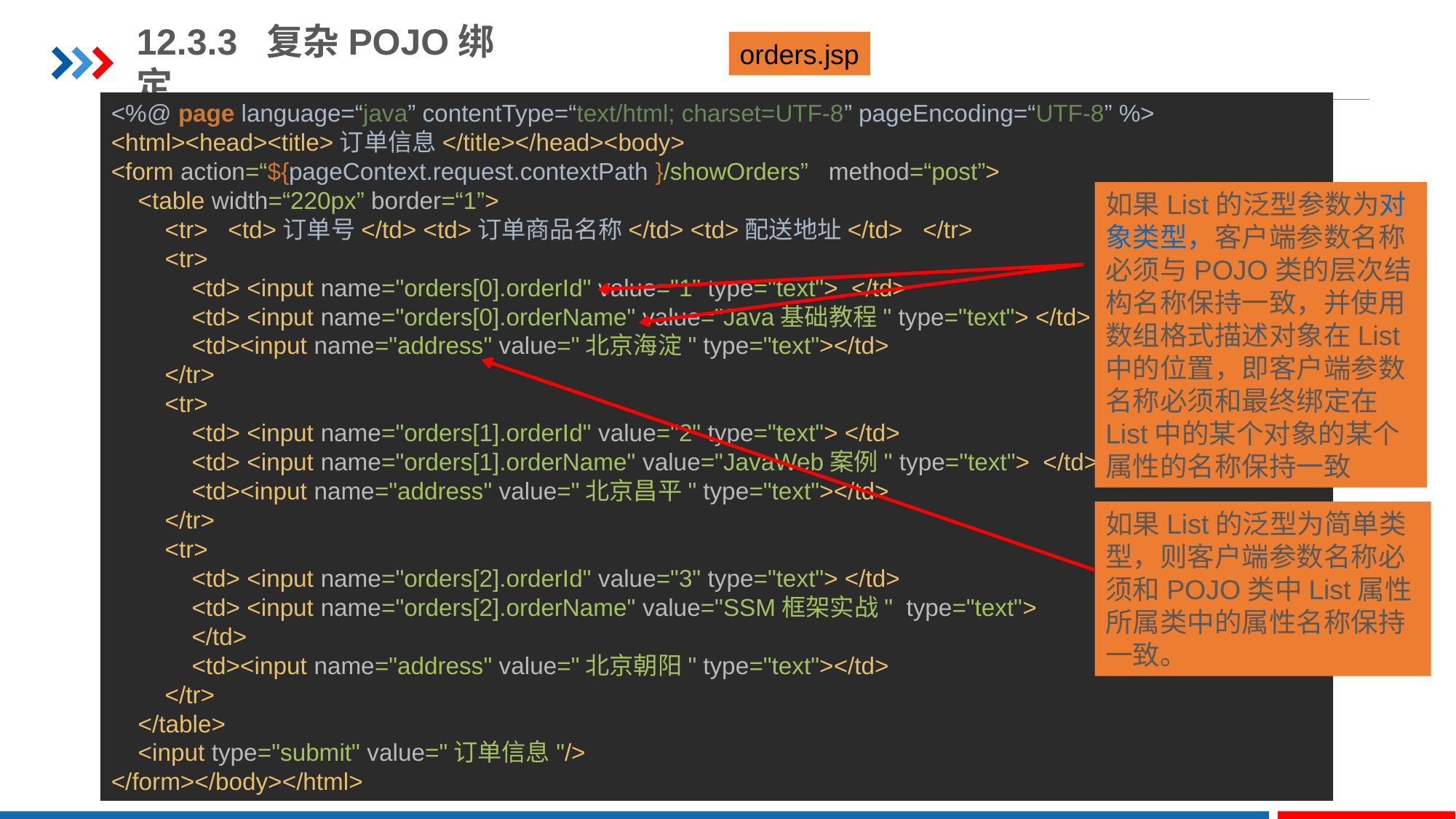

12.3.3  复杂POJO绑定
orders.jsp
<%@ page language=“java” contentType=“text/html; charset=UTF-8” pageEncoding=“UTF-8” %>
<html><head><title>订单信息</title></head><body>
<form action=“${pageContext.request.contextPath }/showOrders”   method=“post”>
    <table width=“220px” border=“1”>
        <tr>   <td>订单号</td> <td>订单商品名称</td> <td>配送地址</td>   </tr>
        <tr>
            <td> <input name="orders[0].orderId" value="1" type="text">  </td>
            <td> <input name="orders[0].orderName" value="Java基础教程" type="text"> </td>
            <td><input name="address" value="北京海淀" type="text"></td>
        </tr>
        <tr>
            <td> <input name="orders[1].orderId" value="2" type="text"> </td>
            <td> <input name="orders[1].orderName" value="JavaWeb案例" type="text">  </td>
            <td><input name="address" value="北京昌平" type="text"></td>
        </tr>
        <tr>
            <td> <input name="orders[2].orderId" value="3" type="text"> </td>
            <td> <input name="orders[2].orderName" value="SSM框架实战"  type="text">
            </td>
            <td><input name="address" value="北京朝阳" type="text"></td>
        </tr>
    </table>
    <input type="submit" value="订单信息"/>
</form></body></html>
2、创建orders.jsp页面，在orders.jsp中创建一个表单用于提交用户的订单信息。
     表单提交时，表单数据分别封装到User的订单属性orders和地址属性address中。
STEP  03
如果List的泛型参数为对象类型，客户端参数名称必须与POJO类的层次结构名称保持一致，并使用数组格式描述对象在List中的位置，即客户端参数名称必须和最终绑定在List中的某个对象的某个属性的名称保持一致
如果List的泛型为简单类型，则客户端参数名称必须和POJO类中List属性所属类中的属性名称保持一致。